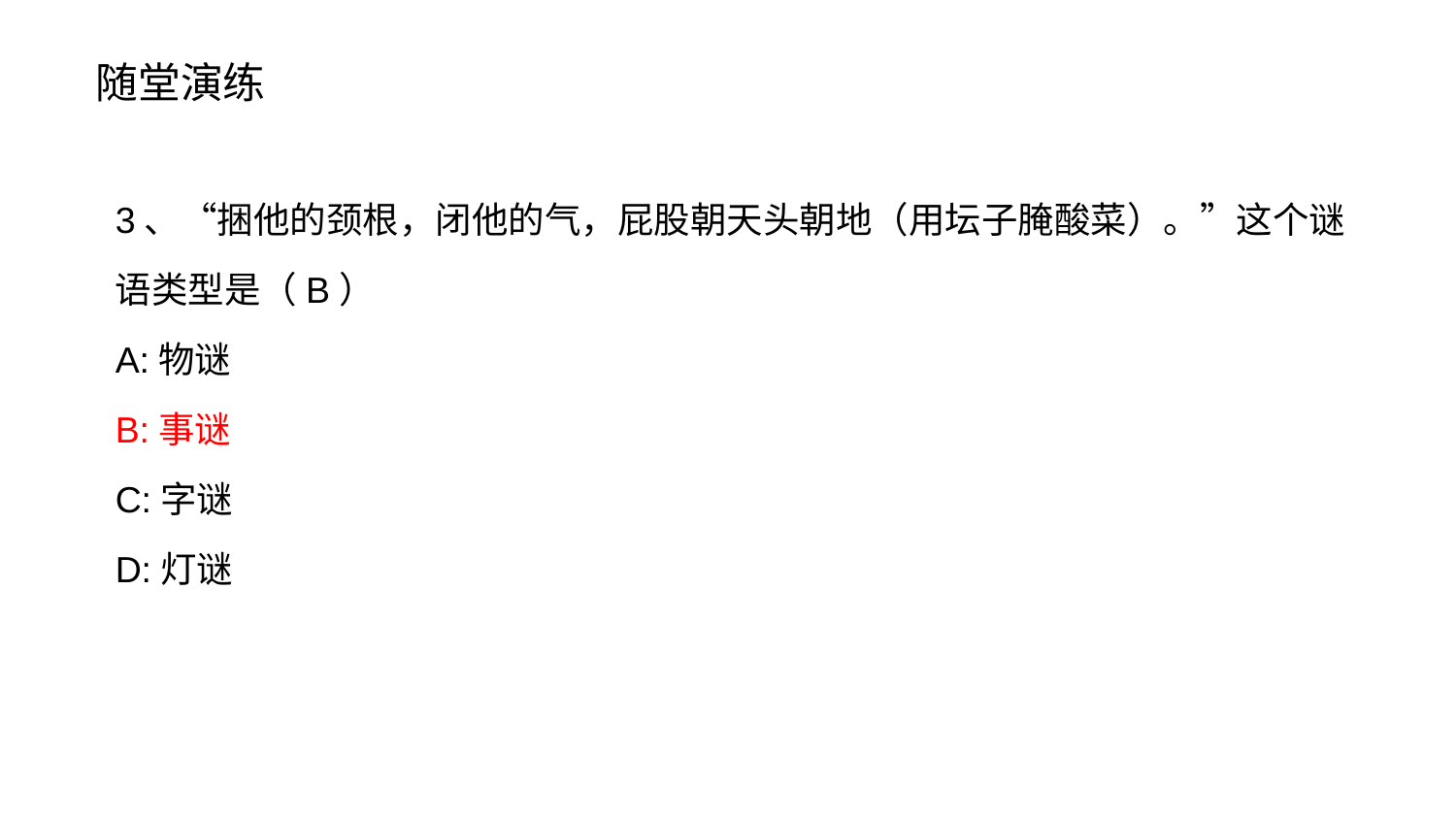

随堂演练
3、“捆他的颈根，闭他的气，屁股朝天头朝地（用坛子腌酸菜）。”这个谜语类型是（B）
A:物谜
B:事谜​
C:字谜
D:灯谜